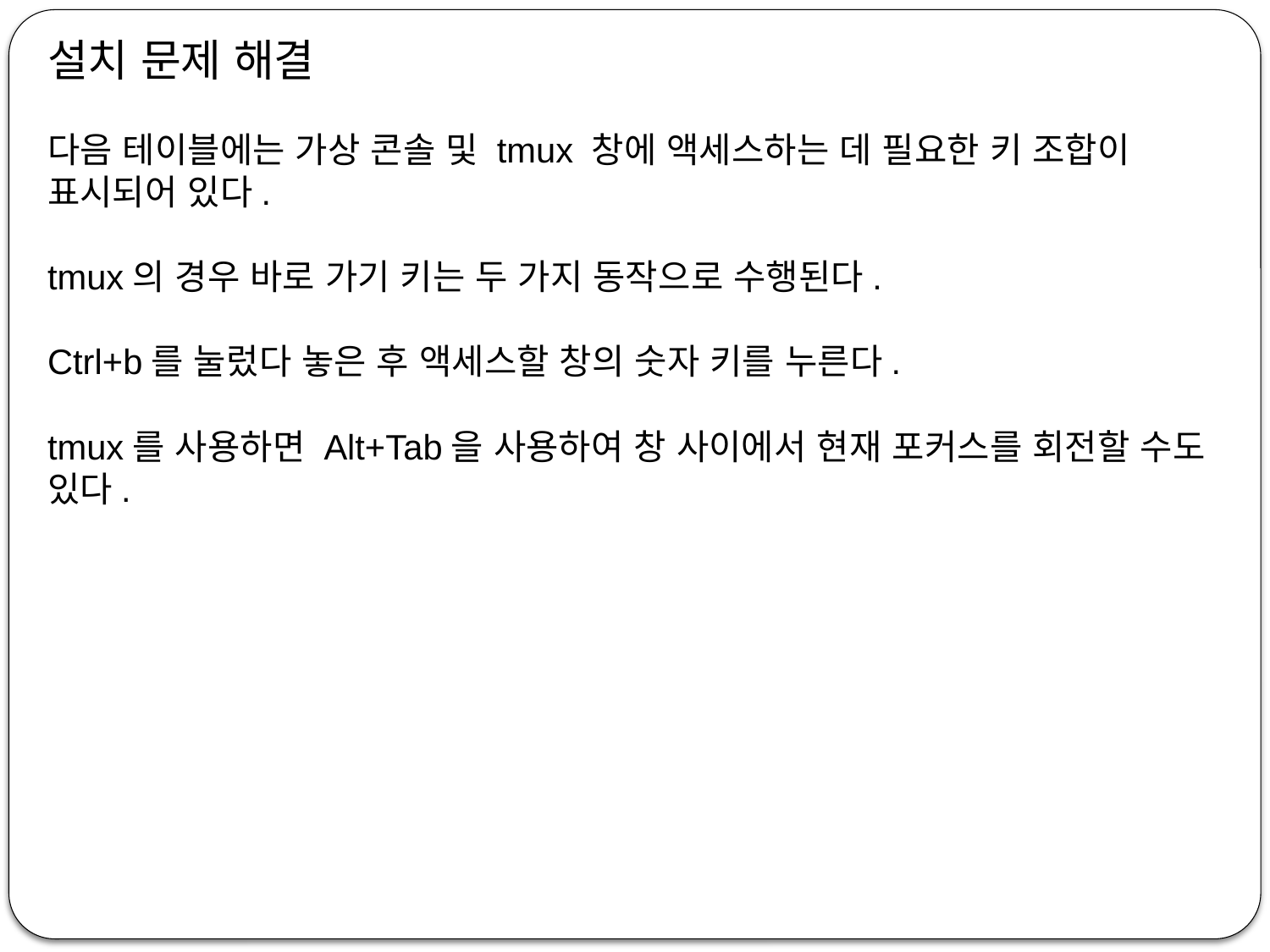

설치 문제 해결

다음 테이블에는 가상 콘솔 및 tmux 창에 액세스하는 데 필요한 키 조합이 표시되어 있다.

tmux의 경우 바로 가기 키는 두 가지 동작으로 수행된다.

Ctrl+b를 눌렀다 놓은 후 액세스할 창의 숫자 키를 누른다.

tmux를 사용하면 Alt+Tab을 사용하여 창 사이에서 현재 포커스를 회전할 수도 있다.